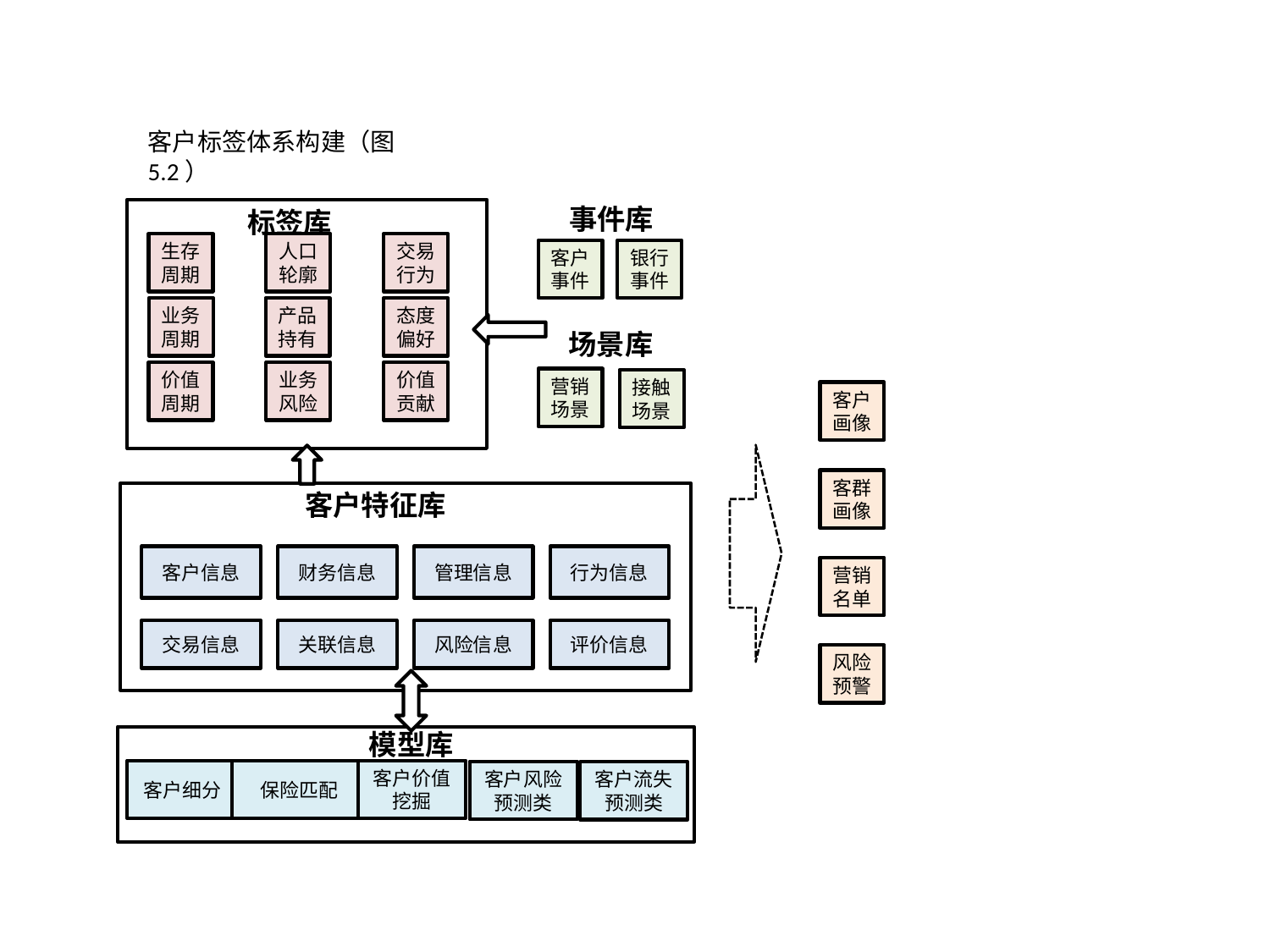

客户标签体系构建（图5.2）
事件库
标签库

生存周期
人口轮廓
交易行为
客户事件
银行事件

业务周期
产品持有
态度偏好
场景库
价值周期
业务风险
价值贡献
营销场景
接触场景
客户画像

客群画像
客户特征库

客户信息
财务信息
管理信息
行为信息
交易信息
关联信息
风险信息
评价信息
营销名单
风险预警

模型库

客户细分
保险匹配
客户价值挖掘
客户风险
预测类
客户流失
预测类